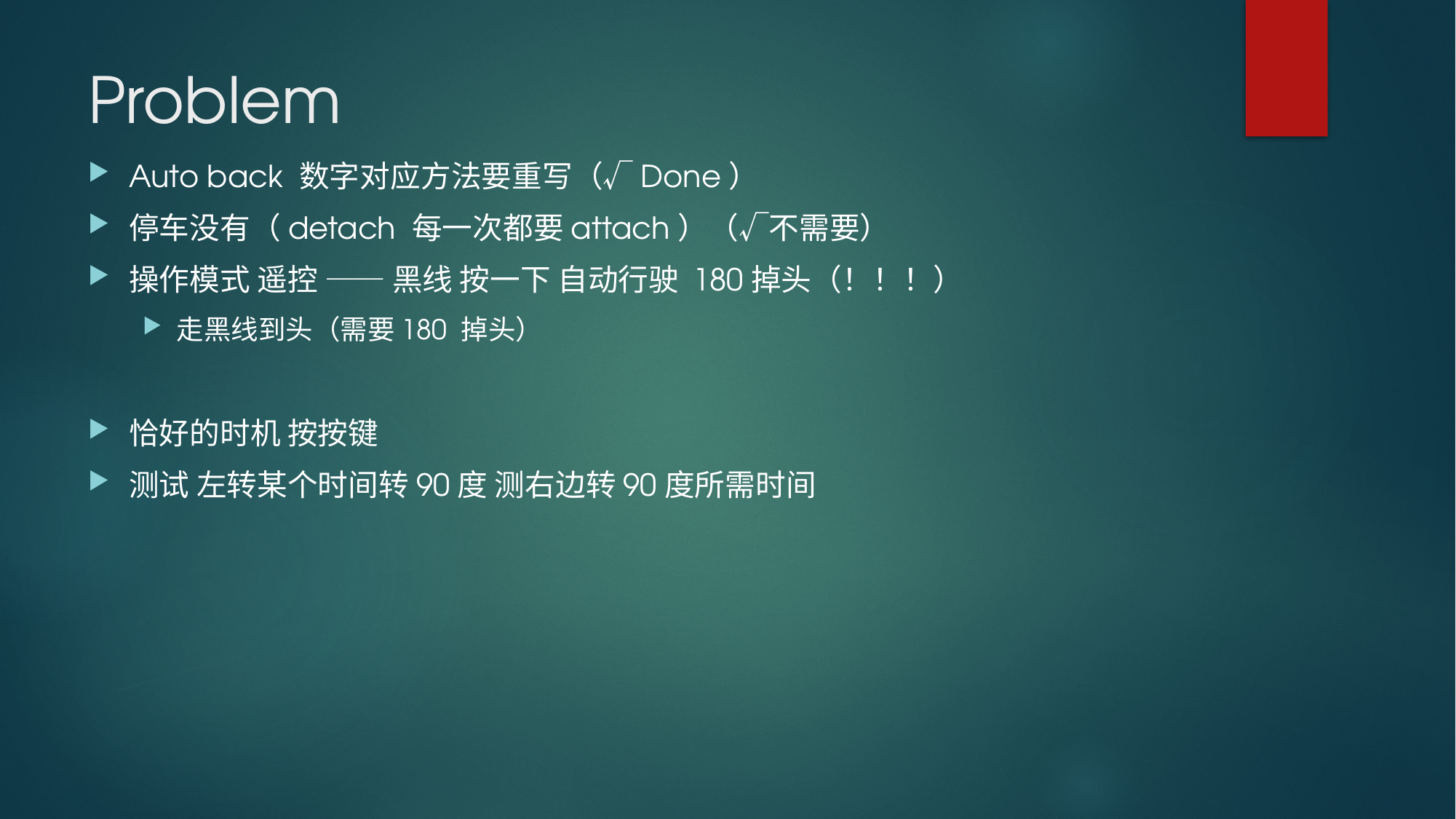

# Problem
Auto back 数字对应方法要重写（√Done）
停车没有（detach 每一次都要attach）（√不需要）
操作模式 遥控 —— 黑线 按一下 自动行驶 180掉头（！！！）
走黑线到头（需要180 掉头）

恰好的时机 按按键
测试 左转某个时间转90度 测右边转90度所需时间